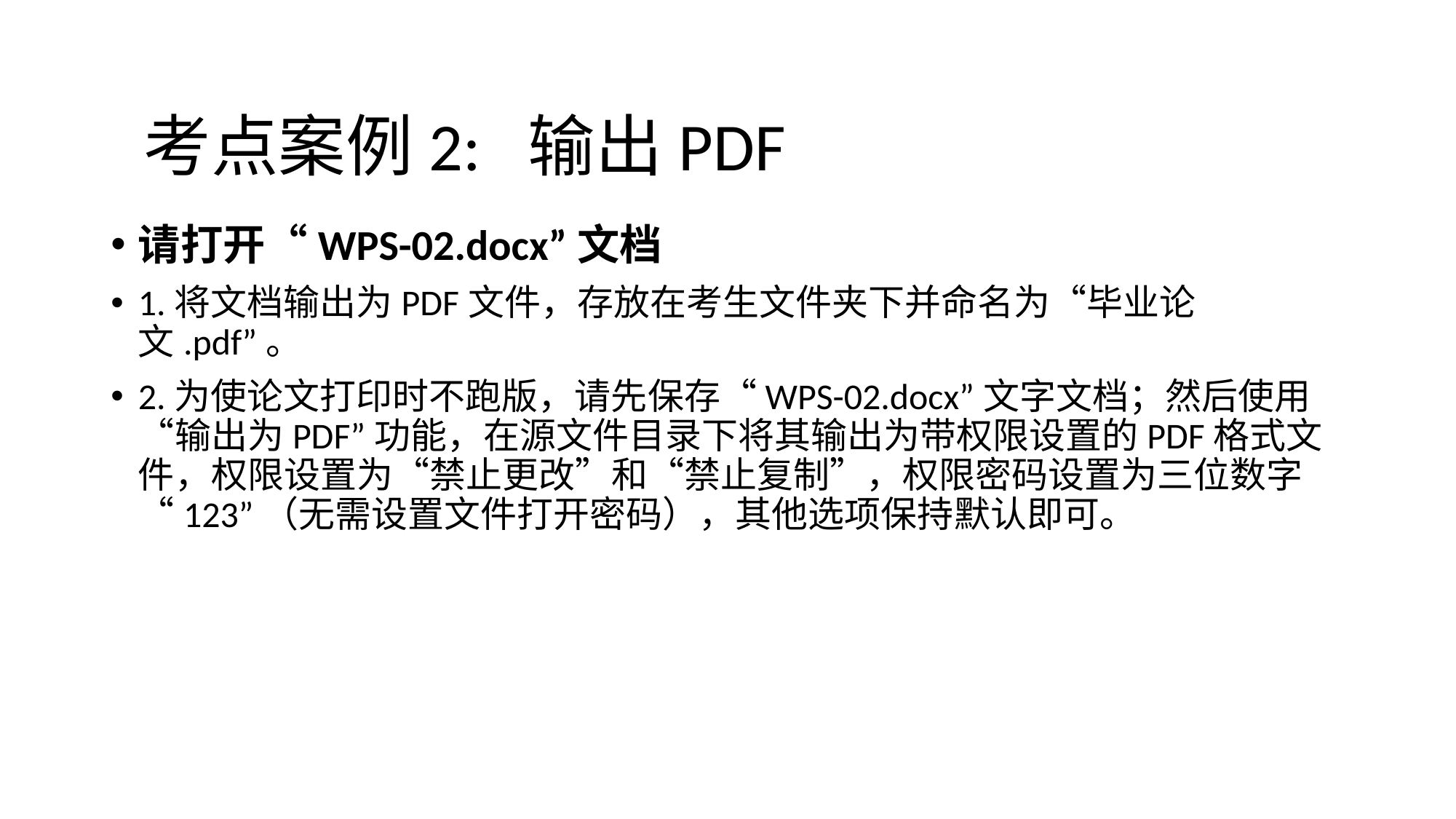

# 考点案例2:  输出PDF
请打开“WPS-02.docx”文档
1.将文档输出为PDF文件，存放在考生文件夹下并命名为“毕业论文.pdf”。
2.为使论文打印时不跑版，请先保存“WPS-02.docx”文字文档；然后使用“输出为PDF”功能，在源文件目录下将其输出为带权限设置的PDF格式文件，权限设置为“禁止更改”和“禁止复制”，权限密码设置为三位数字“123”（无需设置文件打开密码），其他选项保持默认即可。